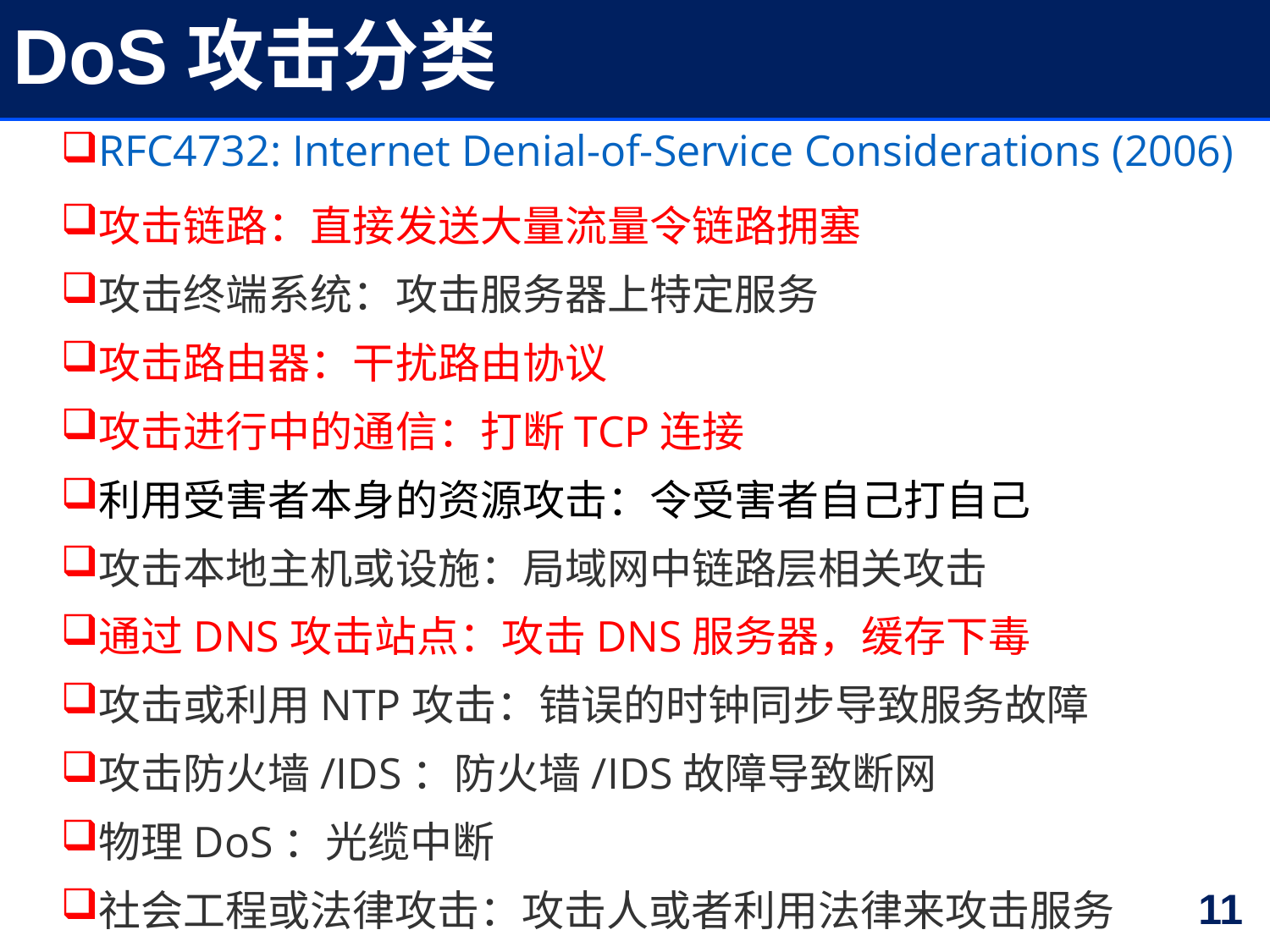

# DoS攻击分类
RFC4732: Internet Denial-of-Service Considerations (2006)
攻击链路：直接发送大量流量令链路拥塞
攻击终端系统：攻击服务器上特定服务
攻击路由器：干扰路由协议
攻击进行中的通信：打断TCP连接
利用受害者本身的资源攻击：令受害者自己打自己
攻击本地主机或设施：局域网中链路层相关攻击
通过DNS攻击站点：攻击DNS服务器，缓存下毒
攻击或利用NTP攻击：错误的时钟同步导致服务故障
攻击防火墙/IDS：防火墙/IDS故障导致断网
物理DoS：光缆中断
社会工程或法律攻击：攻击人或者利用法律来攻击服务
11